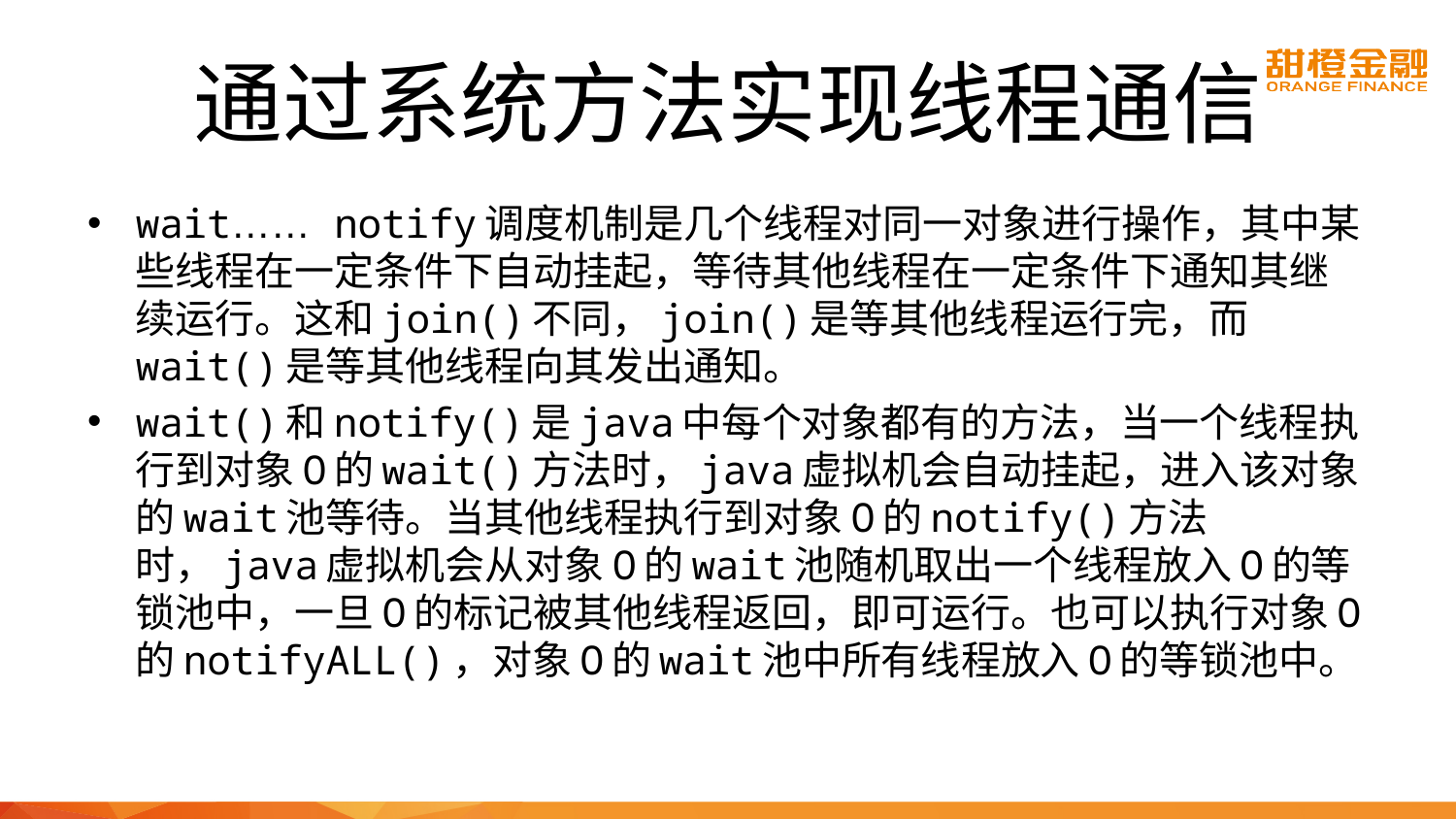

# 通过系统方法实现线程通信
wait…… notify调度机制是几个线程对同一对象进行操作，其中某些线程在一定条件下自动挂起，等待其他线程在一定条件下通知其继续运行。这和join()不同，join()是等其他线程运行完，而wait()是等其他线程向其发出通知。
wait()和notify()是java中每个对象都有的方法，当一个线程执行到对象O的wait()方法时，java虚拟机会自动挂起，进入该对象的wait池等待。当其他线程执行到对象O的notify()方法时，java虚拟机会从对象O的wait池随机取出一个线程放入O的等锁池中，一旦O的标记被其他线程返回，即可运行。也可以执行对象O的notifyALL()，对象O的wait池中所有线程放入O的等锁池中。